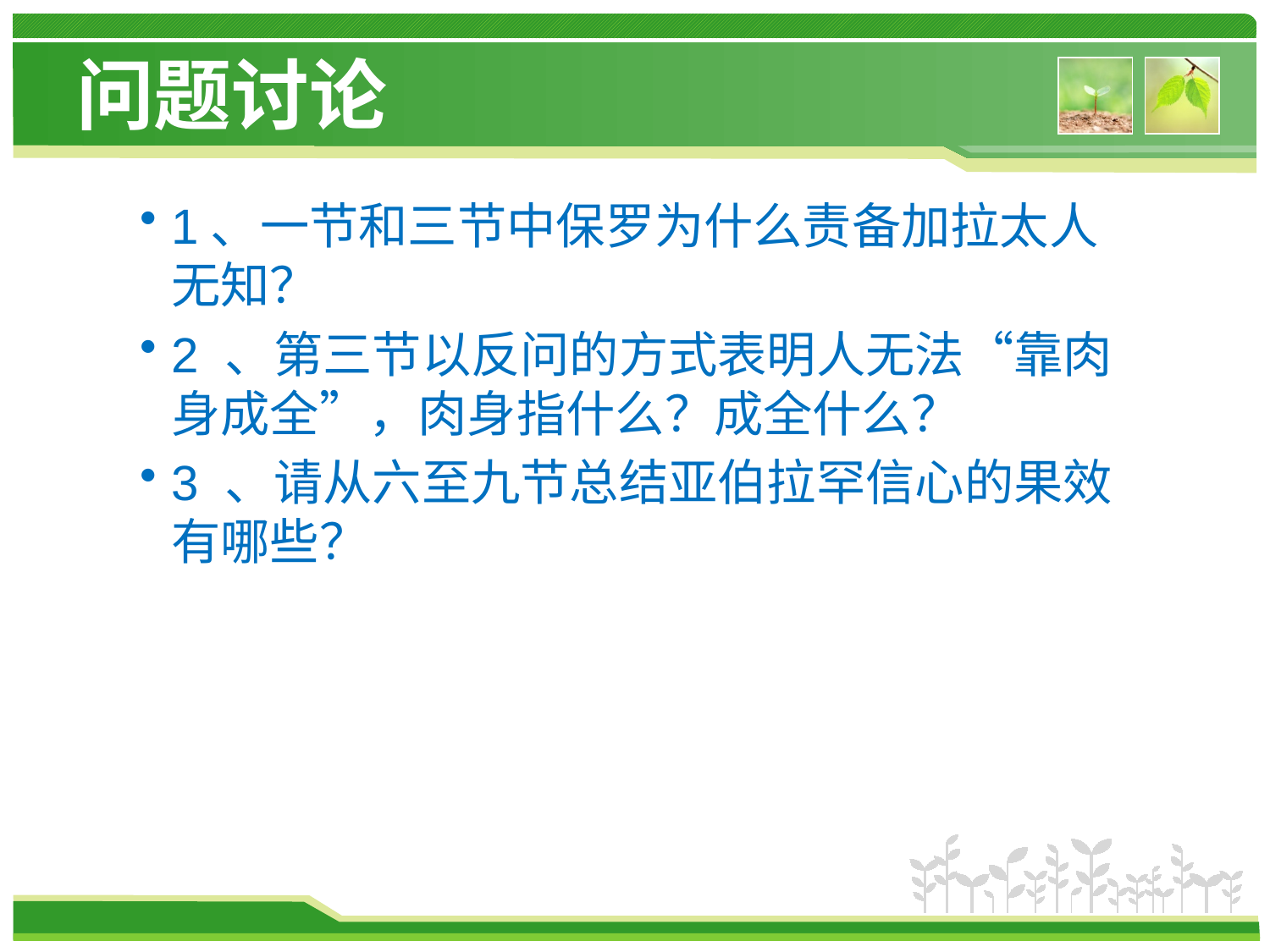

# 问题讨论
1、一节和三节中保罗为什么责备加拉太人无知？
2 、第三节以反问的方式表明人无法“靠肉身成全”，肉身指什么？成全什么？
3 、请从六至九节总结亚伯拉罕信心的果效有哪些？